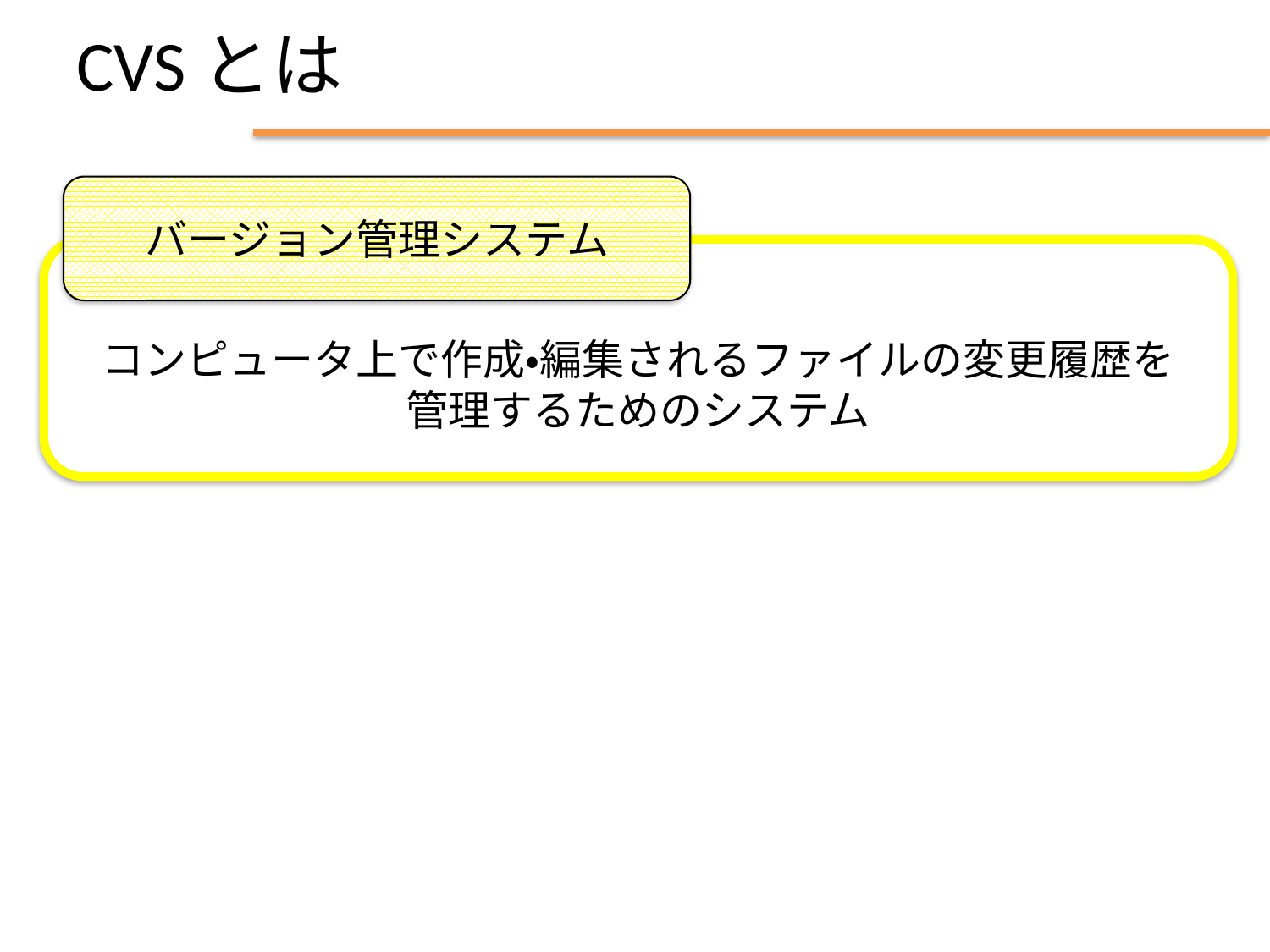

# CVSとは
バージョン管理システム

コンピュータ上で作成・編集されるファイルの変更履歴を
管理するためのシステム